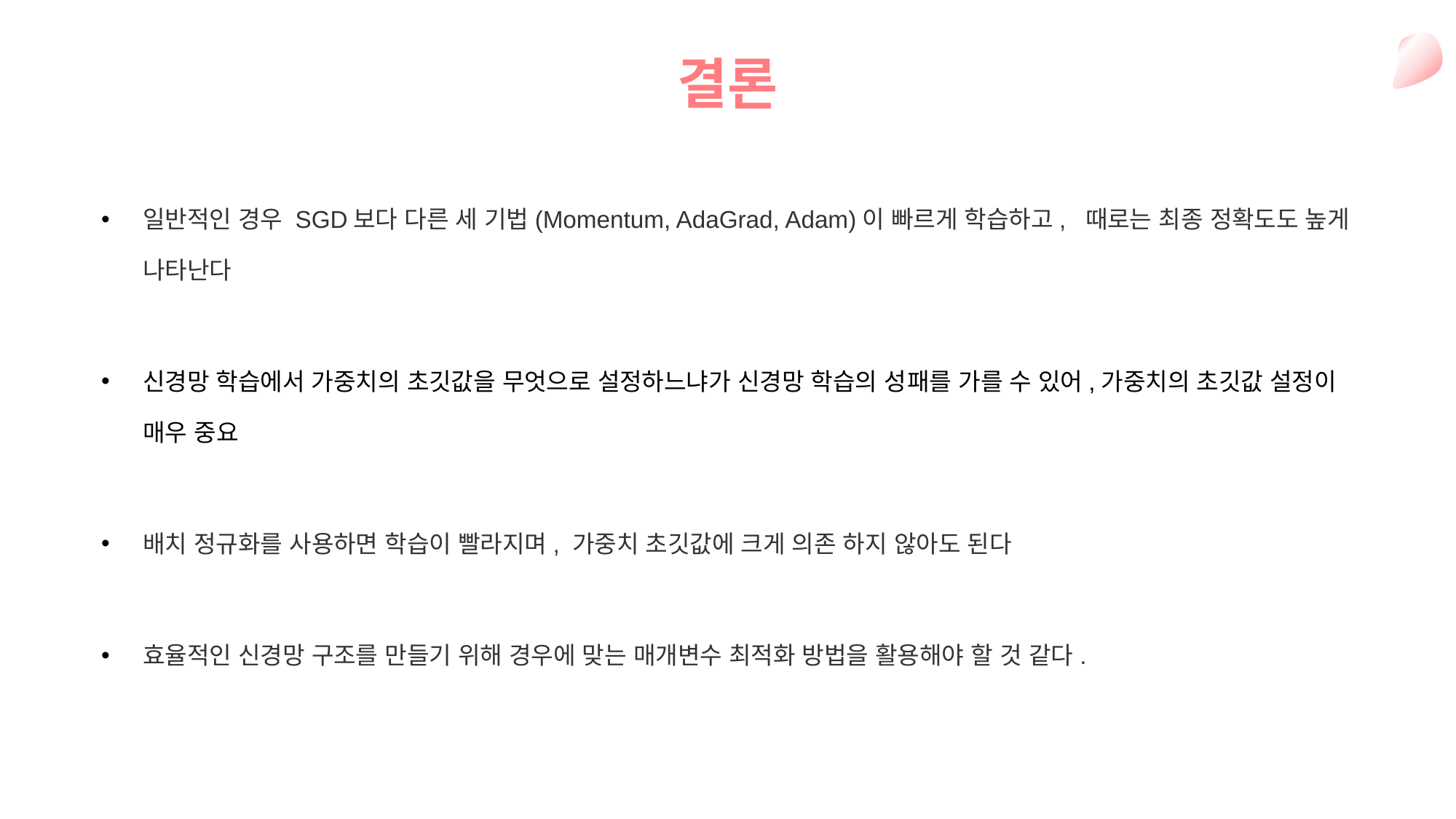

결론
일반적인 경우 SGD보다 다른 세 기법(Momentum, AdaGrad, Adam)이 빠르게 학습하고,  때로는 최종 정확도도 높게 나타난다

신경망 학습에서 가중치의 초깃값을 무엇으로 설정하느냐가 신경망 학습의 성패를 가를 수 있어,가중치의 초깃값 설정이 매우 중요

배치 정규화를 사용하면 학습이 빨라지며, 가중치 초깃값에 크게 의존 하지 않아도 된다

효율적인 신경망 구조를 만들기 위해 경우에 맞는 매개변수 최적화 방법을 활용해야 할 것 같다.